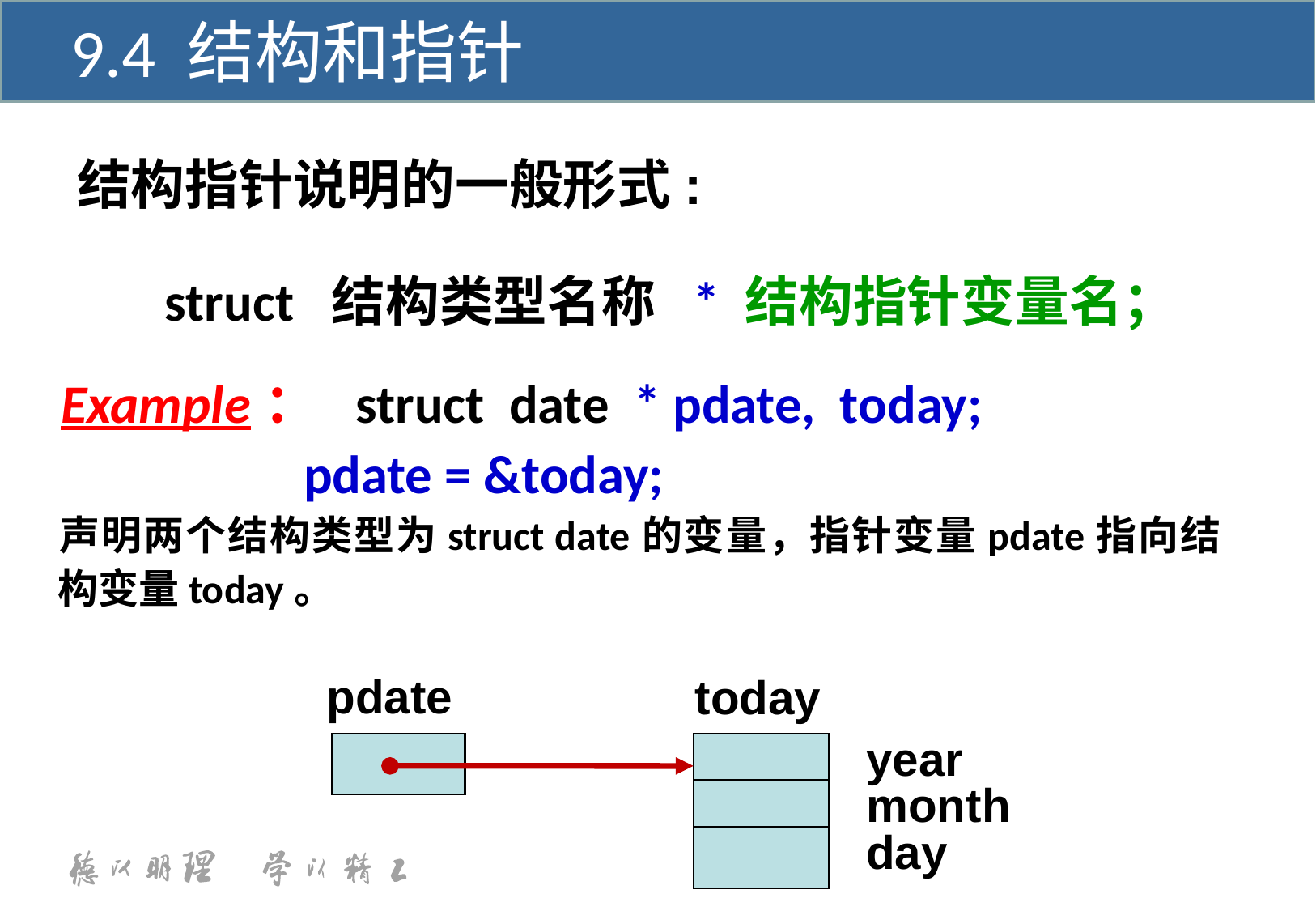

9.4 结构和指针
结构指针说明的一般形式:
struct  结构类型名称  * 结构指针变量名；
    Example：  struct  date  * pdate,  today;
                        pdate = &today;
	声明两个结构类型为struct date的变量，指针变量pdate指向结构变量today。

pdate
today
year

month

day

70